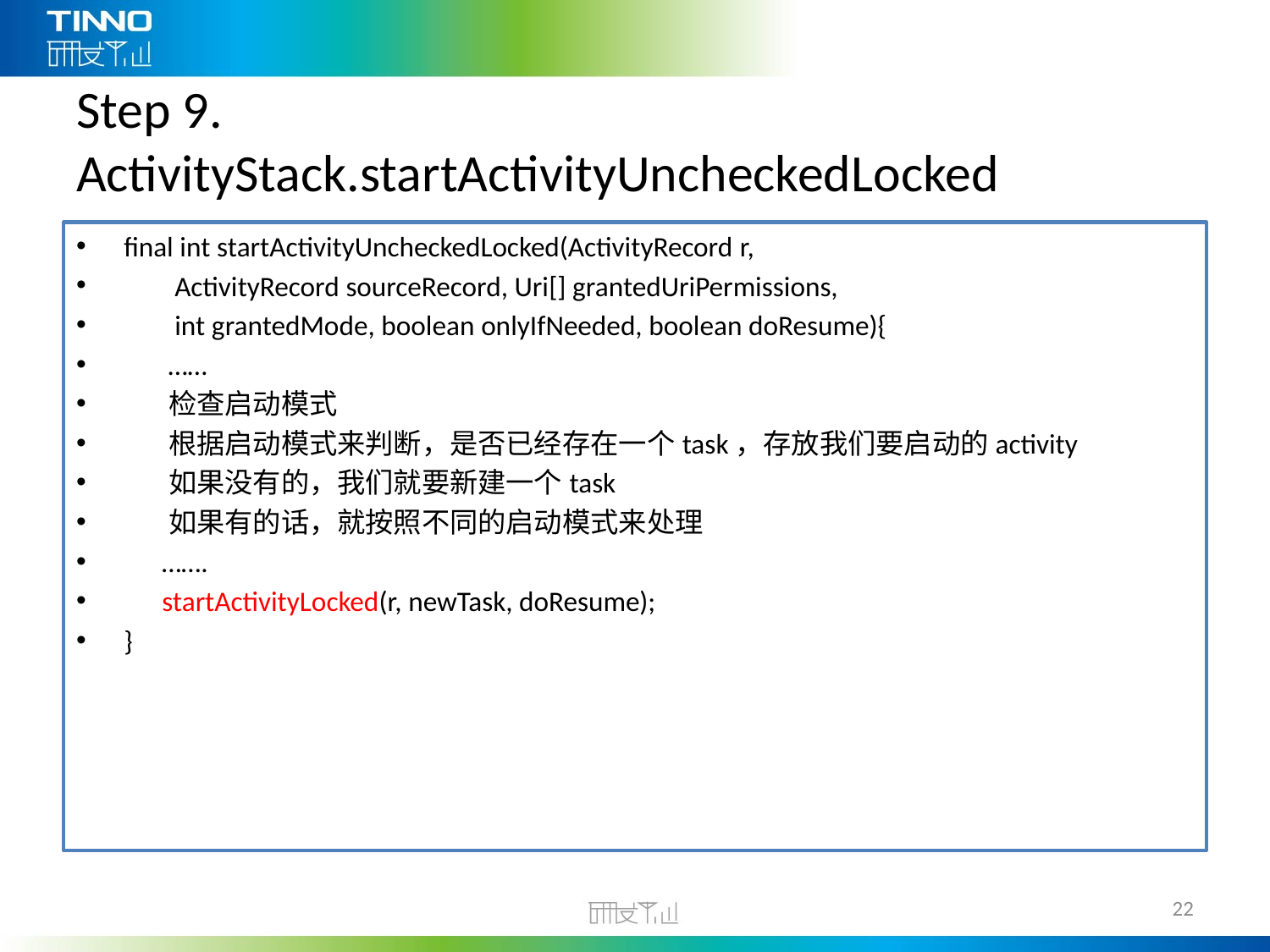

# Step 9. ActivityStack.startActivityUncheckedLocked
final int startActivityUncheckedLocked(ActivityRecord r,
        ActivityRecord sourceRecord, Uri[] grantedUriPermissions,
        int grantedMode, boolean onlyIfNeeded, boolean doResume){
       ……
      检查启动模式
      根据启动模式来判断，是否已经存在一个task，存放我们要启动的activity
      如果没有的，我们就要新建一个task
      如果有的话，就按照不同的启动模式来处理
      …….
      startActivityLocked(r, newTask, doResume);
}

22